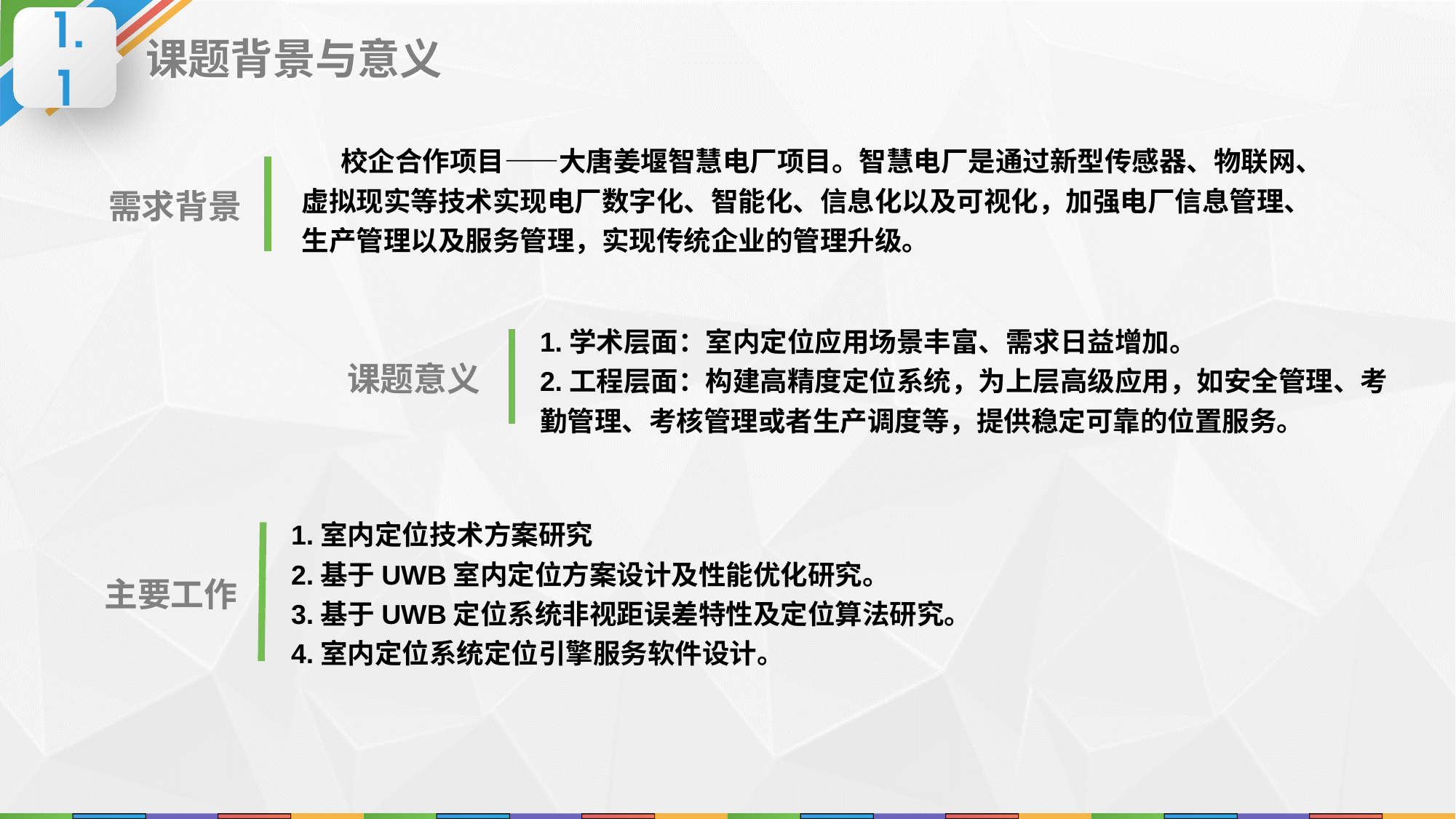

1.1
课题背景与意义
       校企合作项目——大唐姜堰智慧电厂项目。智慧电厂是通过新型传感器、物联网、虚拟现实等技术实现电厂数字化、智能化、信息化以及可视化，加强电厂信息管理、生产管理以及服务管理，实现传统企业的管理升级。
需求背景
1.学术层面：室内定位应用场景丰富、需求日益增加。
2.工程层面：构建高精度定位系统，为上层高级应用，如安全管理、考勤管理、考核管理或者生产调度等，提供稳定可靠的位置服务。
课题意义
1.室内定位技术方案研究
2.基于UWB室内定位方案设计及性能优化研究。
3.基于UWB定位系统非视距误差特性及定位算法研究。
4.室内定位系统定位引擎服务软件设计。
主要工作